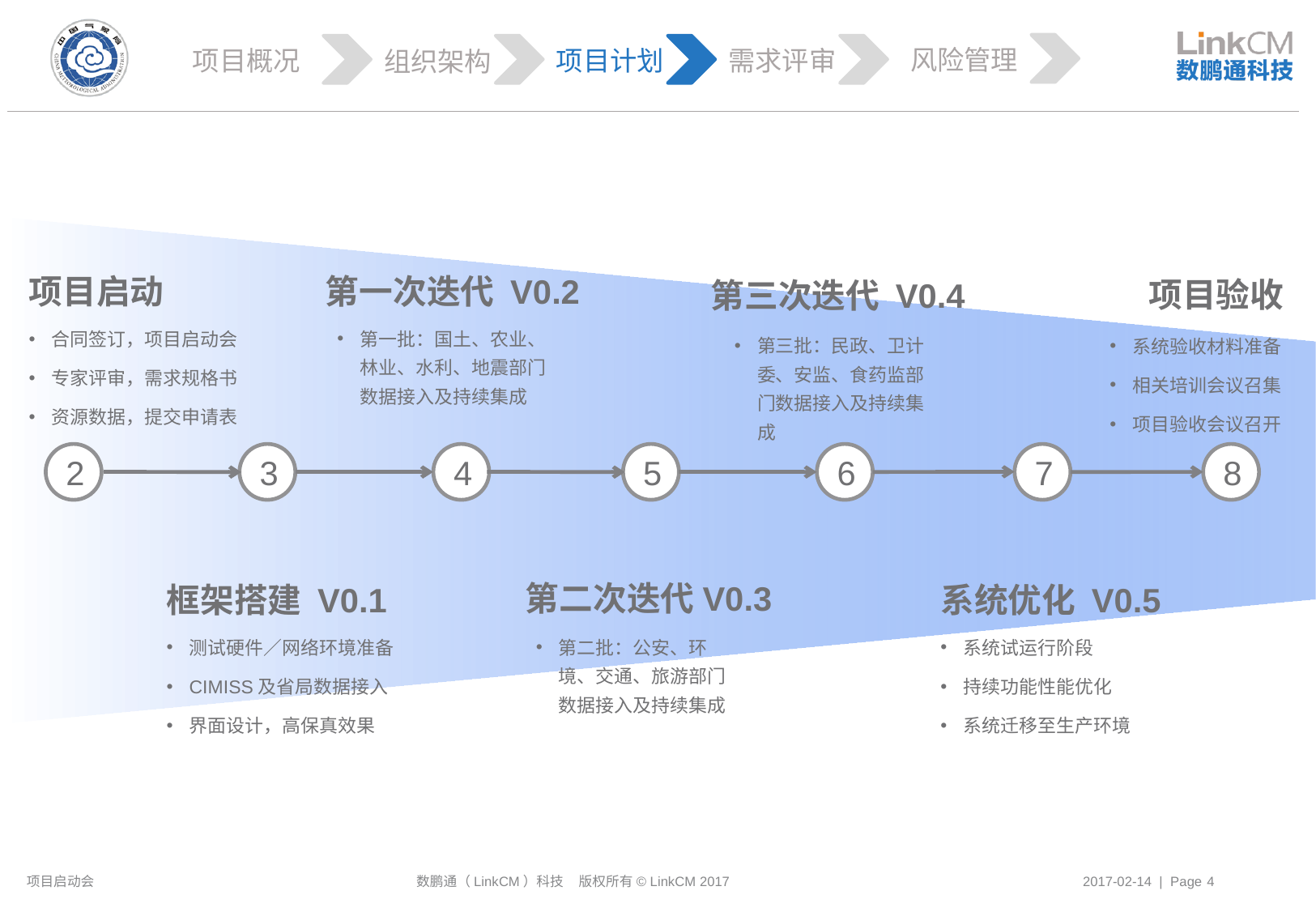

风险管理
项目概况
项目计划
需求评审
组织架构
第一次迭代 V0.2
项目启动
项目验收
第三次迭代 V0.4
第一批：国土、农业、林业、水利、地震部门数据接入及持续集成
合同签订，项目启动会
专家评审，需求规格书
资源数据，提交申请表
第三批：民政、卫计委、安监、食药监部门数据接入及持续集成
系统验收材料准备
相关培训会议召集
项目验收会议召开
2
3
4
5
6
7
8
第二次迭代V0.3
框架搭建 V0.1
系统优化 V0.5
测试硬件／网络环境准备
CIMISS及省局数据接入
界面设计，高保真效果
第二批：公安、环境、交通、旅游部门数据接入及持续集成
系统试运行阶段
持续功能性能优化
系统迁移至生产环境